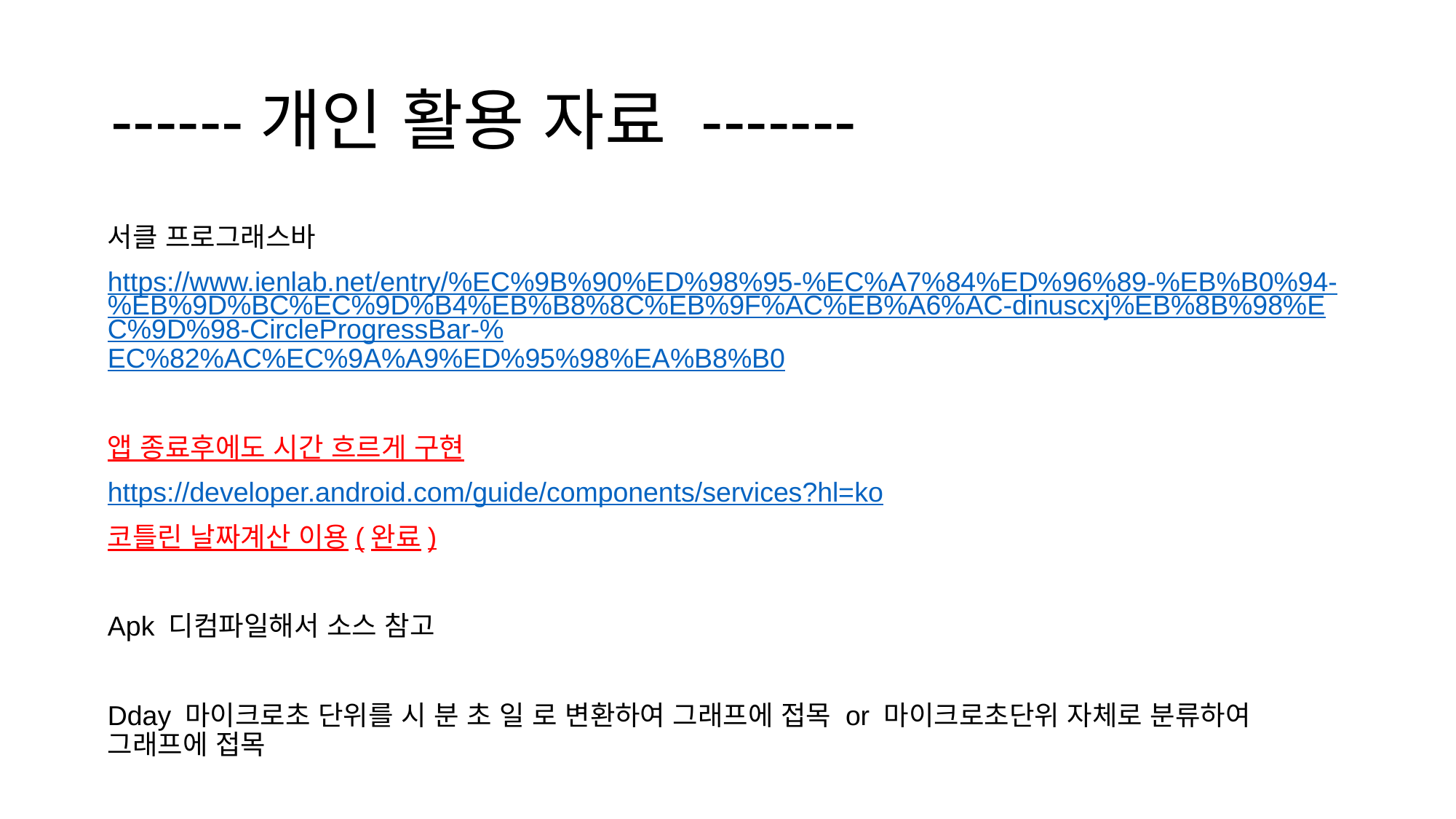

# ------개인 활용 자료 -------
서클 프로그래스바
https://www.ienlab.net/entry/%EC%9B%90%ED%98%95-%EC%A7%84%ED%96%89-%EB%B0%94-%EB%9D%BC%EC%9D%B4%EB%B8%8C%EB%9F%AC%EB%A6%AC-dinuscxj%EB%8B%98%EC%9D%98-CircleProgressBar-%EC%82%AC%EC%9A%A9%ED%95%98%EA%B8%B0

앱 종료후에도 시간 흐르게 구현
https://developer.android.com/guide/components/services?hl=ko
코틀린 날짜계산 이용(완료)

Apk 디컴파일해서 소스 참고

Dday 마이크로초 단위를 시 분 초 일 로 변환하여 그래프에 접목 or 마이크로초단위 자체로 분류하여 그래프에 접목